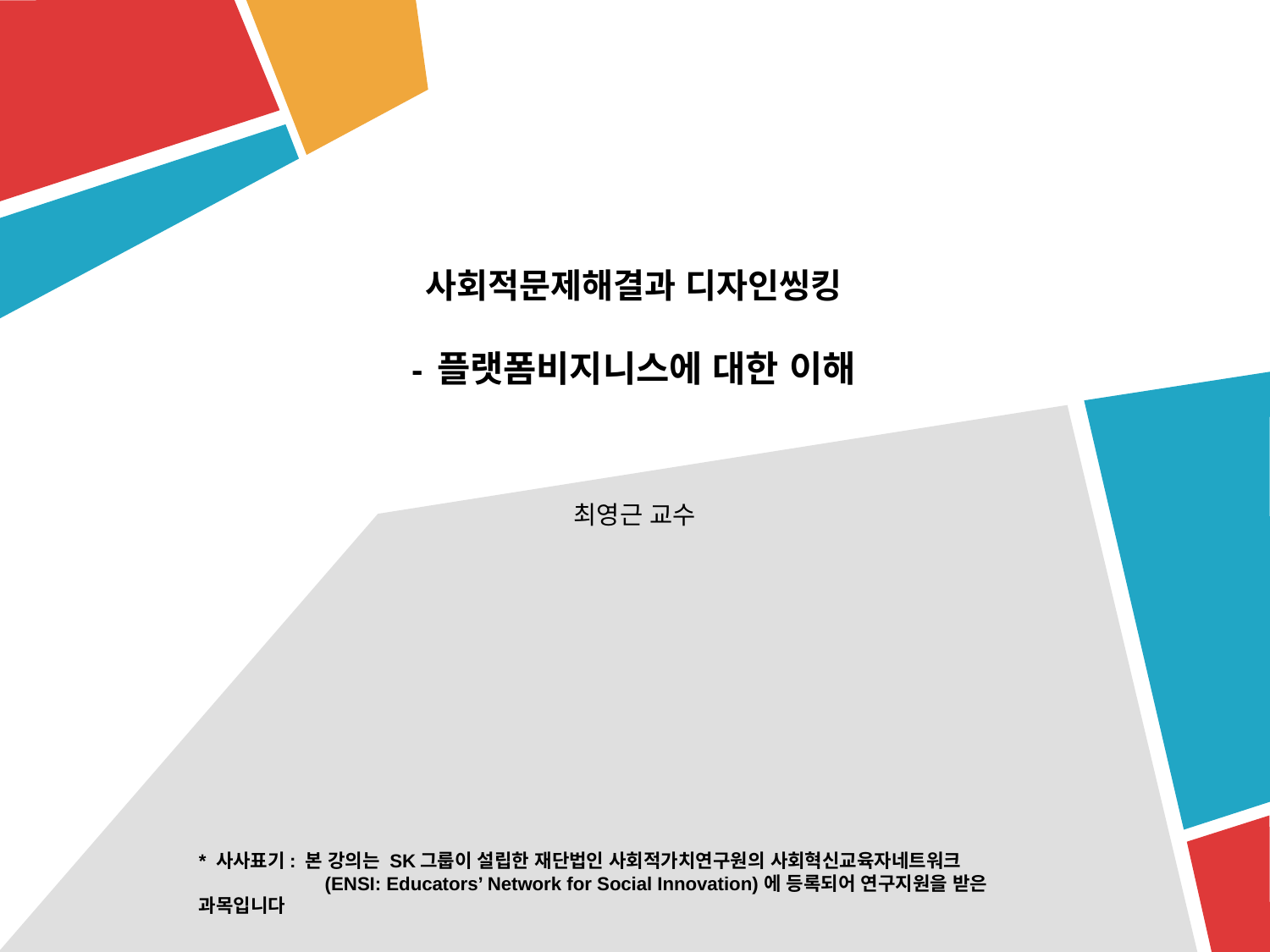

# 사회적문제해결과 디자인씽킹 - 플랫폼비지니스에 대한 이해
최영근 교수

* 사사표기: 본 강의는 SK그룹이 설립한 재단법인 사회적가치연구원의 사회혁신교육자네트워크
                       (ENSI: Educators’ Network for Social Innovation)에 등록되어 연구지원을 받은 과목입니다